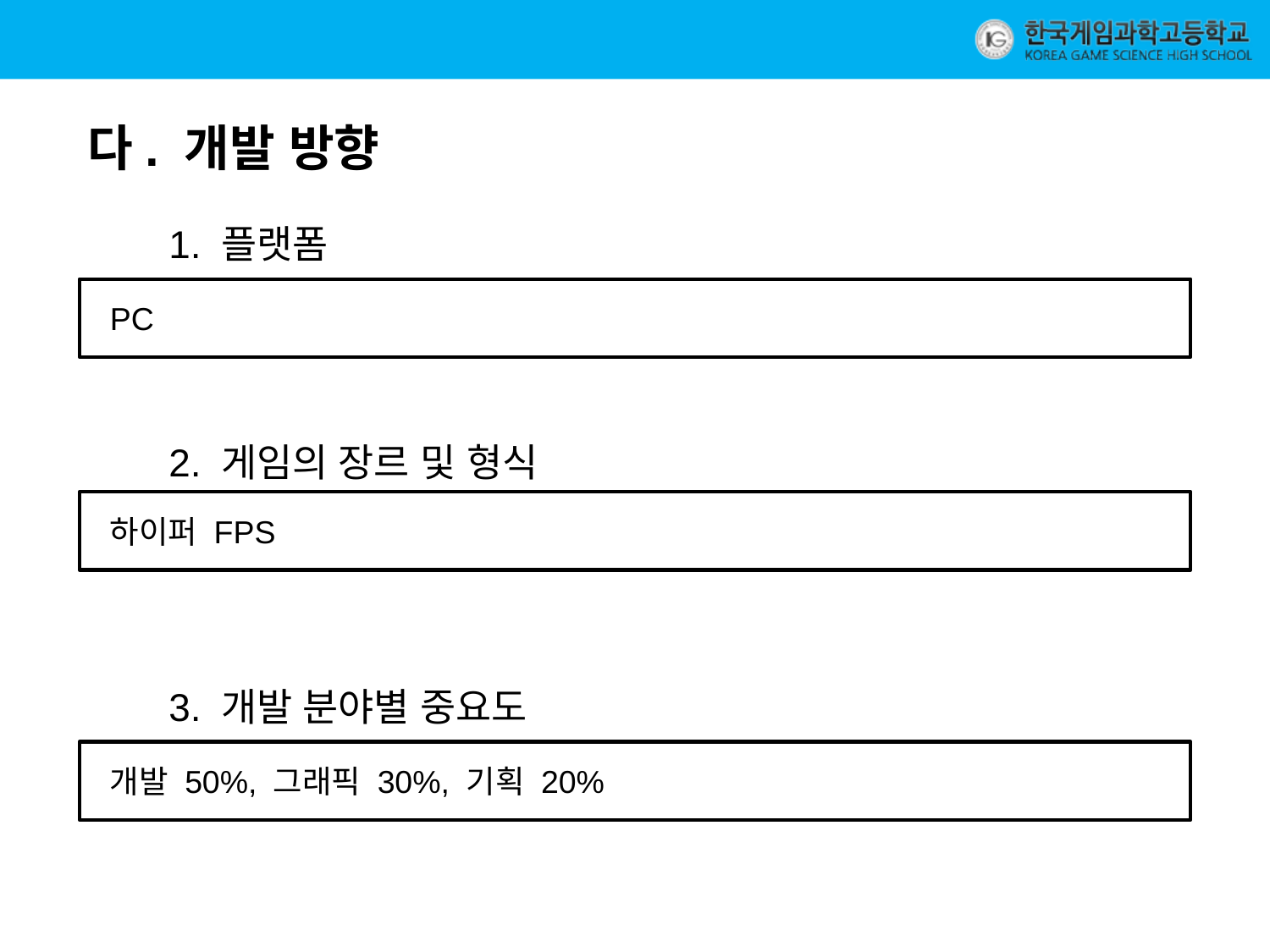

다. 개발 방향
1. 플랫폼

PC
2. 게임의 장르 및 형식

하이퍼 FPS
3. 개발 분야별 중요도

개발 50%, 그래픽 30%, 기획 20%